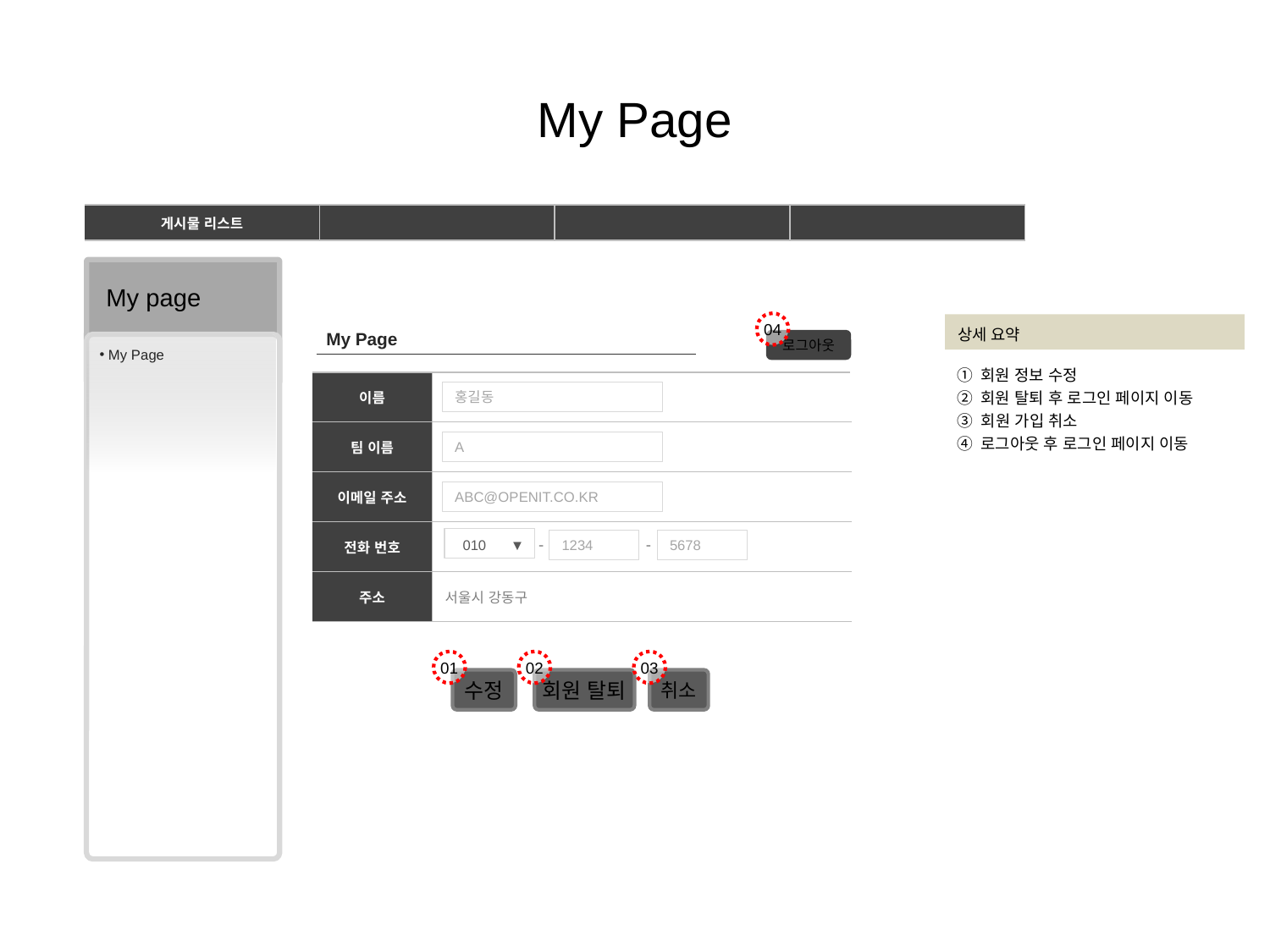

# My Page
| 게시물 리스트 |  |  |  |
| --- | --- | --- | --- |

My page
04
상세 요약
| My Page |
| --- |
로그아웃
 My Page
① 회원 정보 수정
② 회원 탈퇴 후 로그인 페이지 이동
③ 회원 가입 취소
④ 로그아웃 후 로그인 페이지 이동

| 이름 |  |
| --- | --- |
| 팀 이름 |  |
| 이메일 주소 |  |
| 전화 번호 |  |
| 주소 | 서울시 강동구 |
홍길동
A
ABC@OPENIT.CO.KR

1234
5678
 010      ▼
-
-
01
02
03
수정
회원 탈퇴
취소